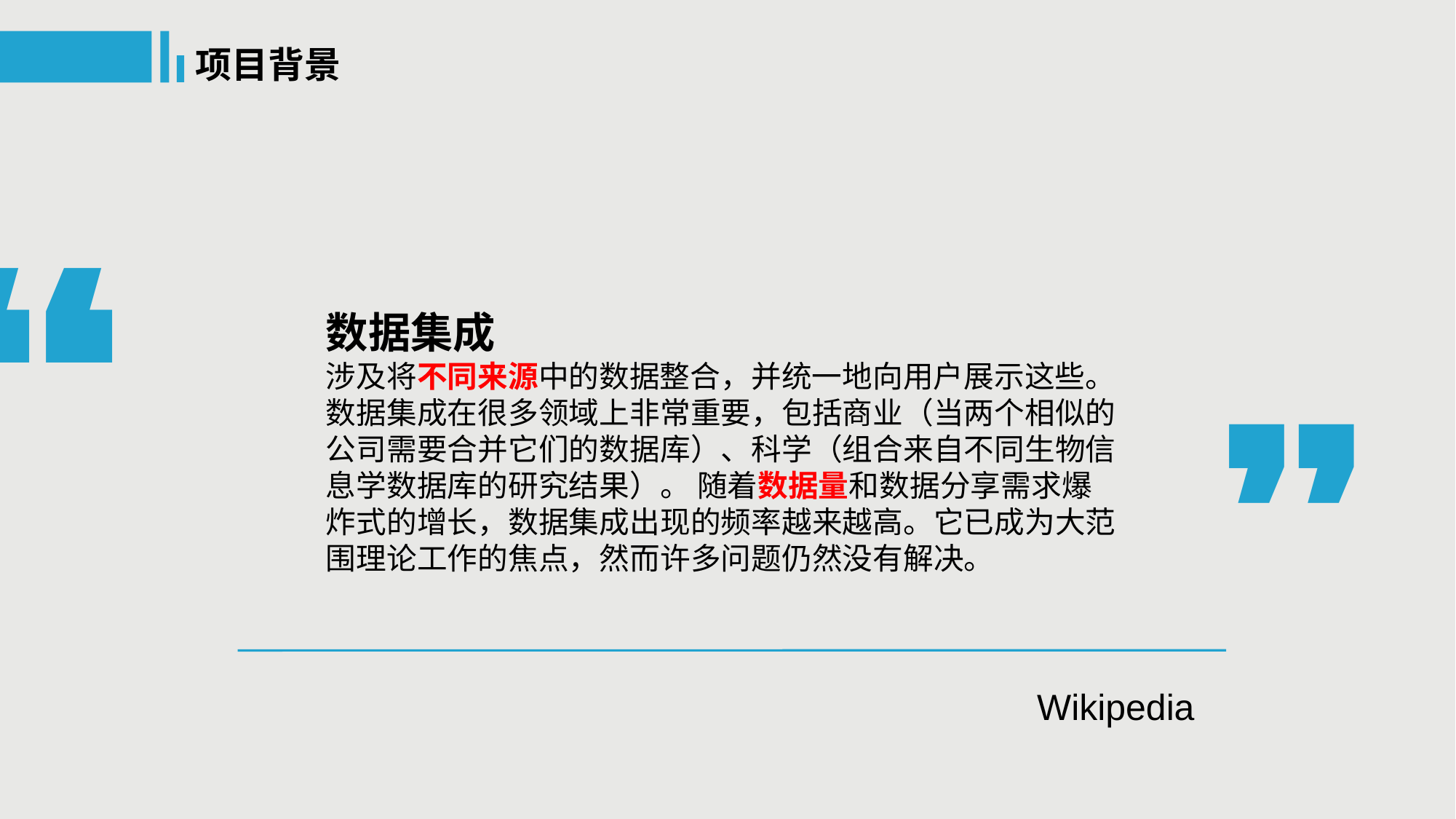

项目背景

“
数据集成
涉及将不同来源中的数据整合，并统一地向用户展示这些。数据集成在很多领域上非常重要，包括商业（当两个相似的公司需要合并它们的数据库）、科学（组合来自不同生物信息学数据库的研究结果）。 随着数据量和数据分享需求爆炸式的增长，数据集成出现的频率越来越高。它已成为大范围理论工作的焦点，然而许多问题仍然没有解决。
”

Wikipedia